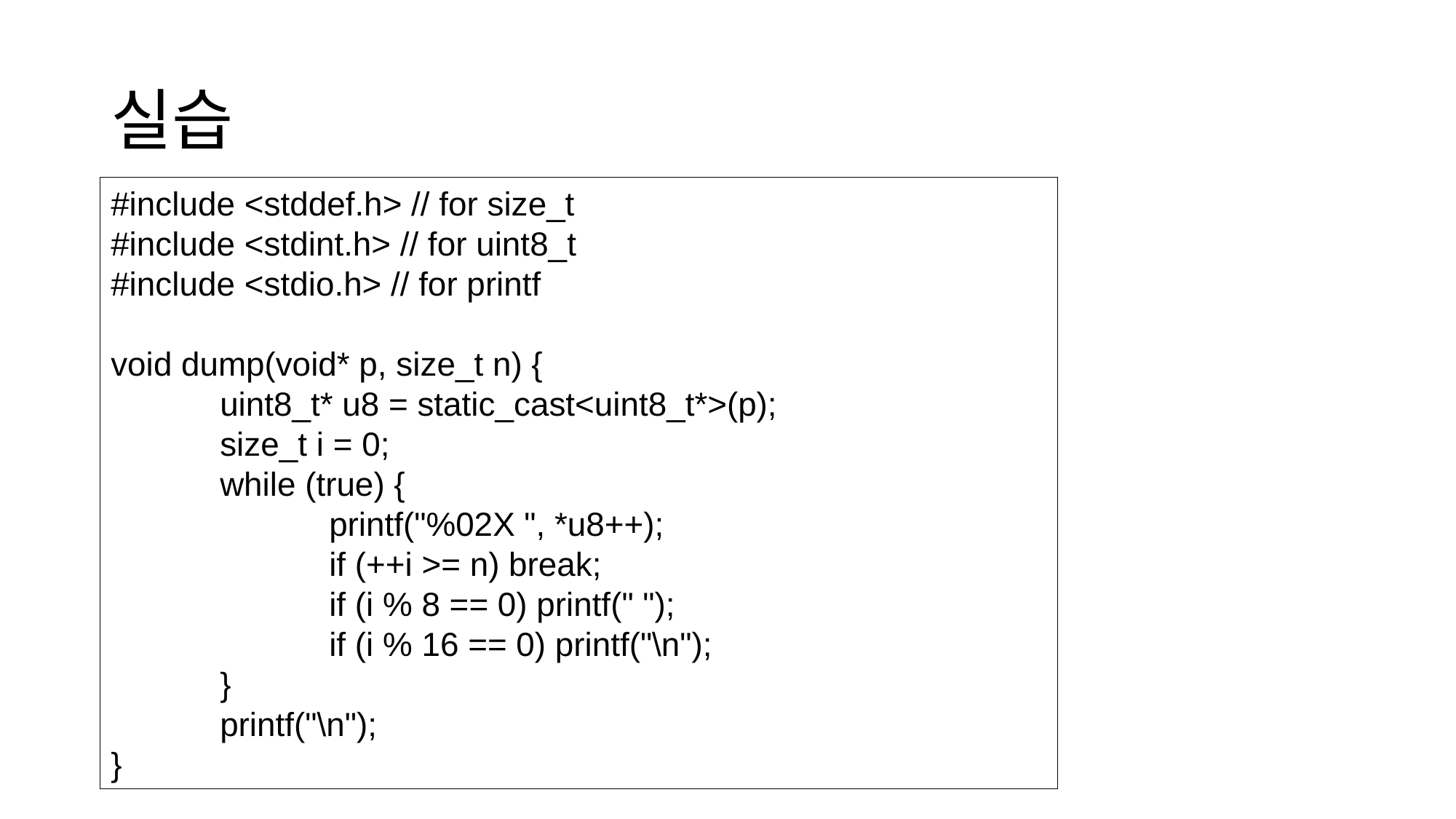

# 실습
#include <stddef.h> // for size_t
#include <stdint.h> // for uint8_t
#include <stdio.h> // for printf

void dump(void* p, size_t n) {
	uint8_t* u8 = static_cast<uint8_t*>(p);
	size_t i = 0;
	while (true) {
		printf("%02X ", *u8++);
		if (++i >= n) break;
		if (i % 8 == 0) printf(" ");
		if (i % 16 == 0) printf("\n");
	}
	printf("\n");
}